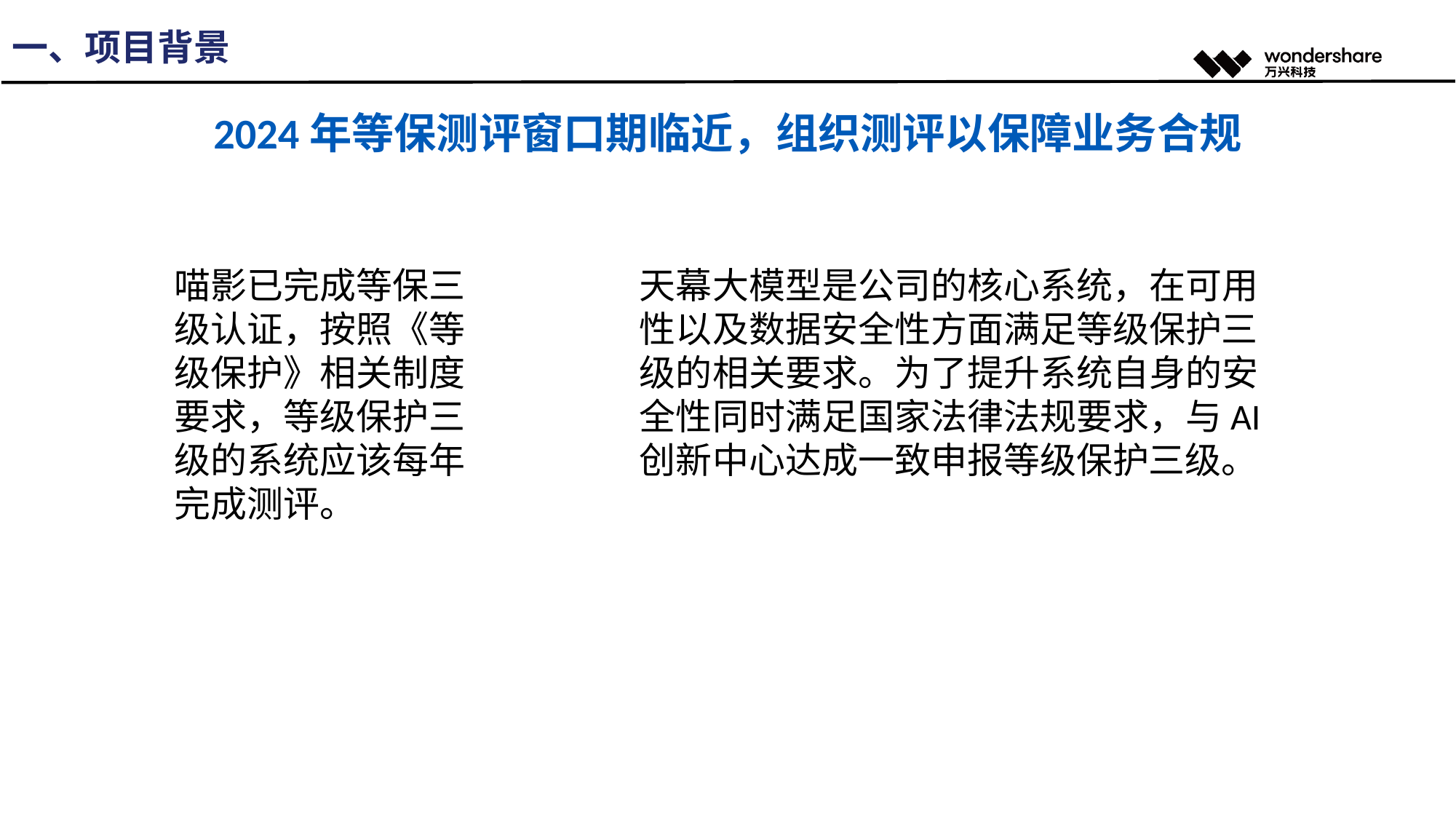

一、项目背景
2024年等保测评窗口期临近，组织测评以保障业务合规
喵影已完成等保三级认证，按照《等级保护》相关制度要求，等级保护三级的系统应该每年完成测评。
天幕大模型是公司的核心系统，在可用性以及数据安全性方面满足等级保护三级的相关要求。为了提升系统自身的安全性同时满足国家法律法规要求，与AI创新中心达成一致申报等级保护三级。